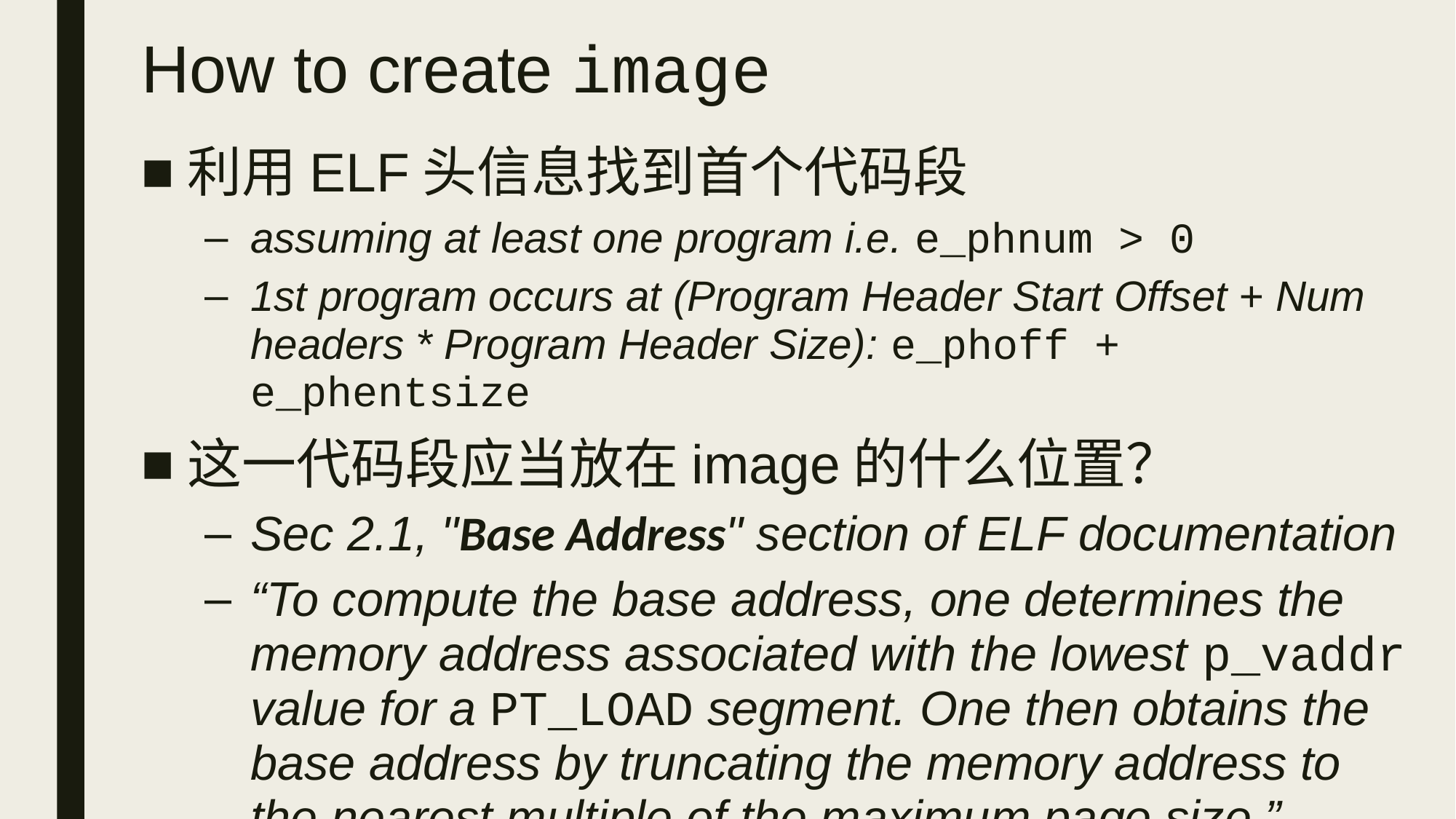

# How to create image
利用ELF头信息找到首个代码段
assuming at least one program i.e. e_phnum > 0
1st program occurs at (Program Header Start Offset + Num headers * Program Header Size): e_phoff + e_phentsize
这一代码段应当放在image的什么位置？
Sec 2.1, "Base Address" section of ELF documentation
“To compute the base address, one determines the memory address associated with the lowest p_vaddr value for a PT_LOAD segment. One then obtains the base address by truncating the memory address to the nearest multiple of the maximum page size.”